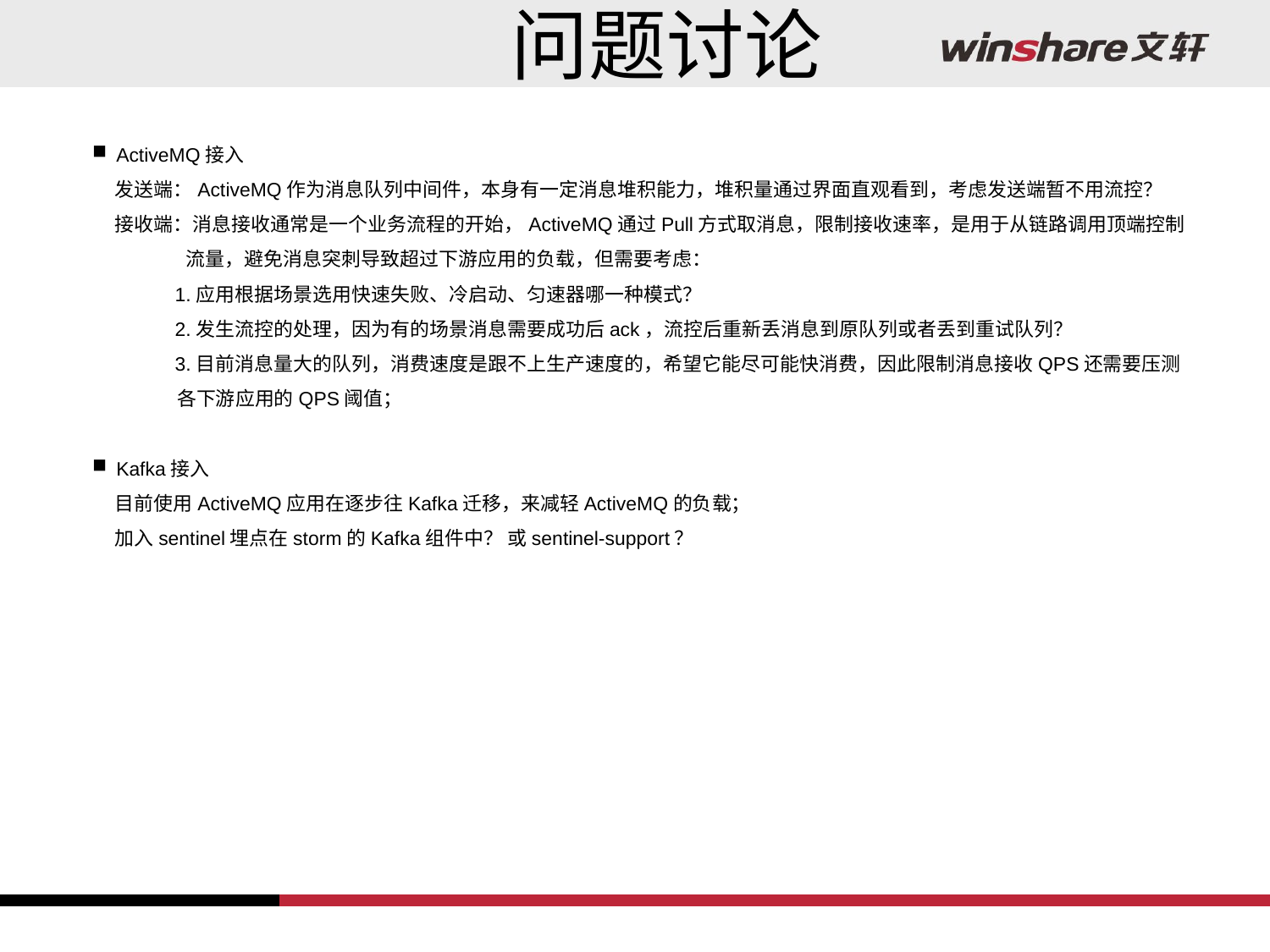

# 问题讨论
ActiveMQ接入
    发送端：ActiveMQ作为消息队列中间件，本身有一定消息堆积能力，堆积量通过界面直观看到，考虑发送端暂不用流控？
    接收端：消息接收通常是一个业务流程的开始，ActiveMQ通过Pull方式取消息，限制接收速率，是用于从链路调用顶端控制
                    流量，避免消息突刺导致超过下游应用的负载，但需要考虑：
               1.应用根据场景选用快速失败、冷启动、匀速器哪一种模式？
               2.发生流控的处理，因为有的场景消息需要成功后ack，流控后重新丢消息到原队列或者丢到重试队列？
               3.目前消息量大的队列，消费速度是跟不上生产速度的，希望它能尽可能快消费，因此限制消息接收QPS还需要压测
                  各下游应用的QPS阈值；

Kafka接入
    目前使用ActiveMQ应用在逐步往Kafka迁移，来减轻ActiveMQ的负载；
    加入sentinel埋点在storm的Kafka组件中？ 或sentinel-support？